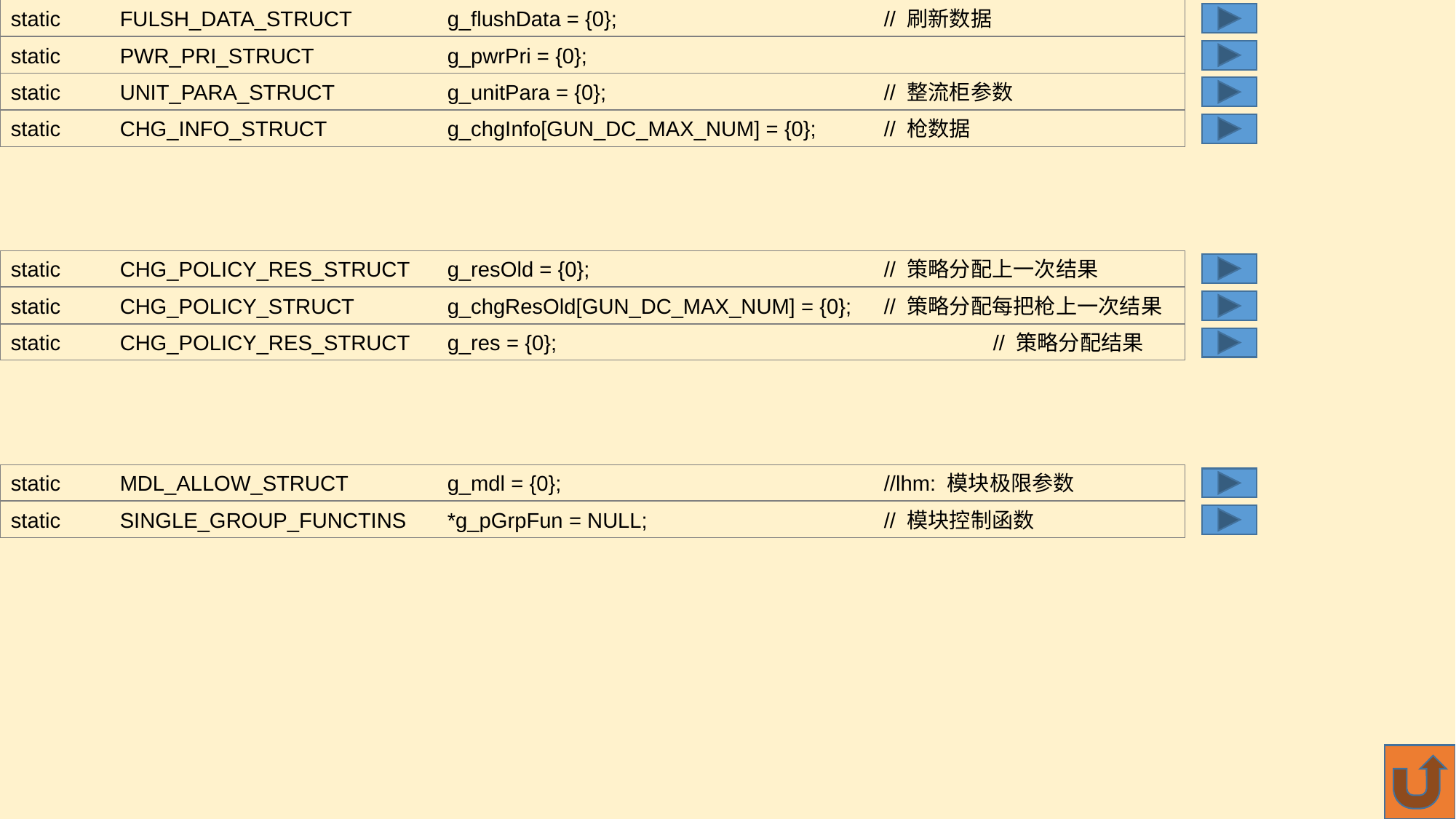

static 	FULSH_DATA_STRUCT	g_flushData = {0};			// 刷新数据

static 	PWR_PRI_STRUCT		g_pwrPri = {0};

static 	UNIT_PARA_STRUCT		g_unitPara = {0};			// 整流柜参数

static 	CHG_INFO_STRUCT		g_chgInfo[GUN_DC_MAX_NUM] = {0};	// 枪数据

static 	CHG_POLICY_RES_STRUCT 	g_resOld = {0};			// 策略分配上一次结果

static 	CHG_POLICY_STRUCT 	g_chgResOld[GUN_DC_MAX_NUM] = {0};	// 策略分配每把枪上一次结果

static 	CHG_POLICY_RES_STRUCT 	g_res = {0};				// 策略分配结果

static 	MDL_ALLOW_STRUCT 	g_mdl = {0};			//lhm: 模块极限参数

static 	SINGLE_GROUP_FUNCTINS 	*g_pGrpFun = NULL;			// 模块控制函数